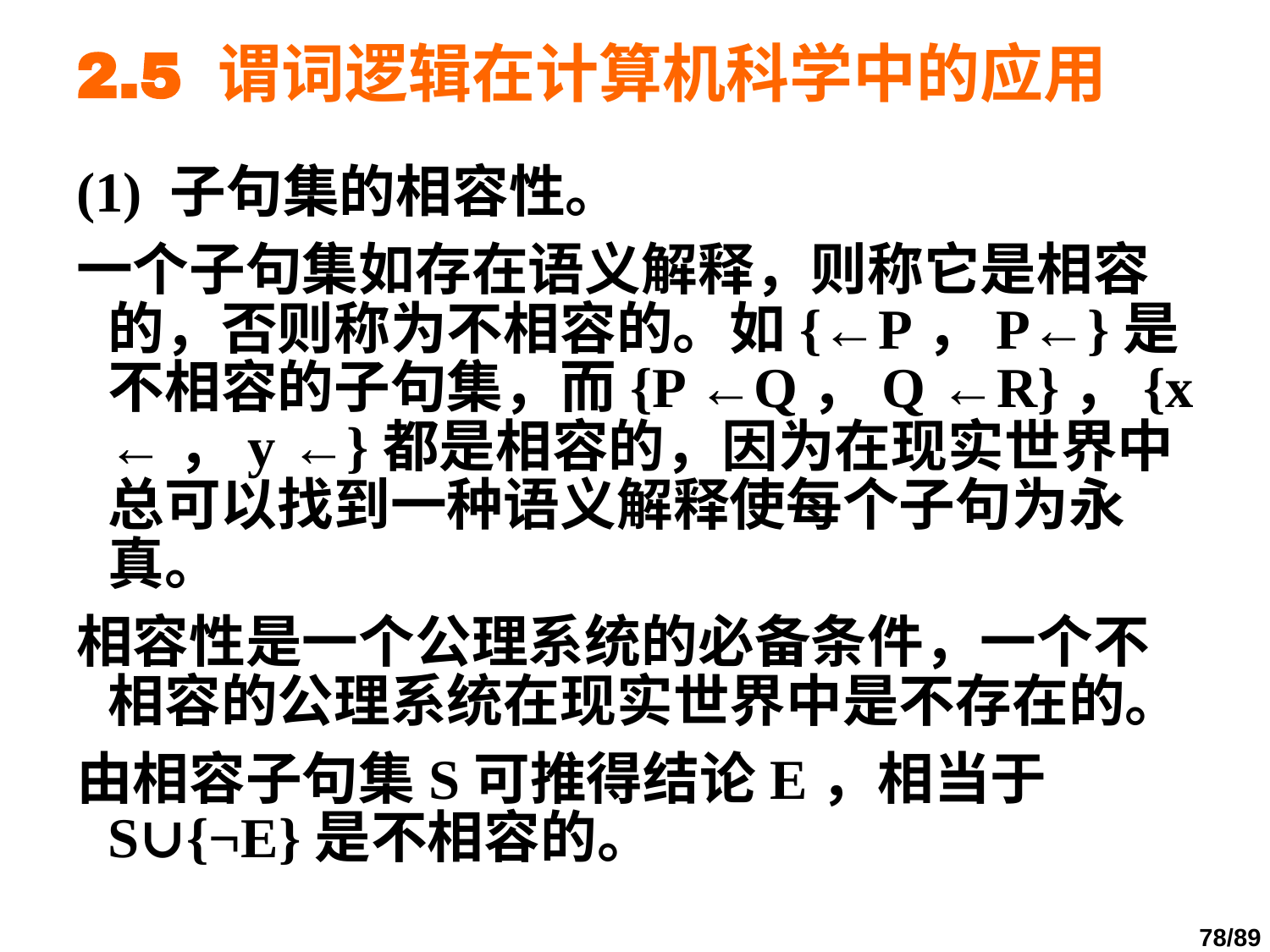

# 2.5 谓词逻辑在计算机科学中的应用
(1) 子句集的相容性。
一个子句集如存在语义解释，则称它是相容的，否则称为不相容的。如{←P，P←}是不相容的子句集，而{P ←Q，Q ←R}，{x ←，y ←}都是相容的，因为在现实世界中总可以找到一种语义解释使每个子句为永真。
相容性是一个公理系统的必备条件，一个不相容的公理系统在现实世界中是不存在的。
由相容子句集S可推得结论E，相当于S∪{¬E}是不相容的。